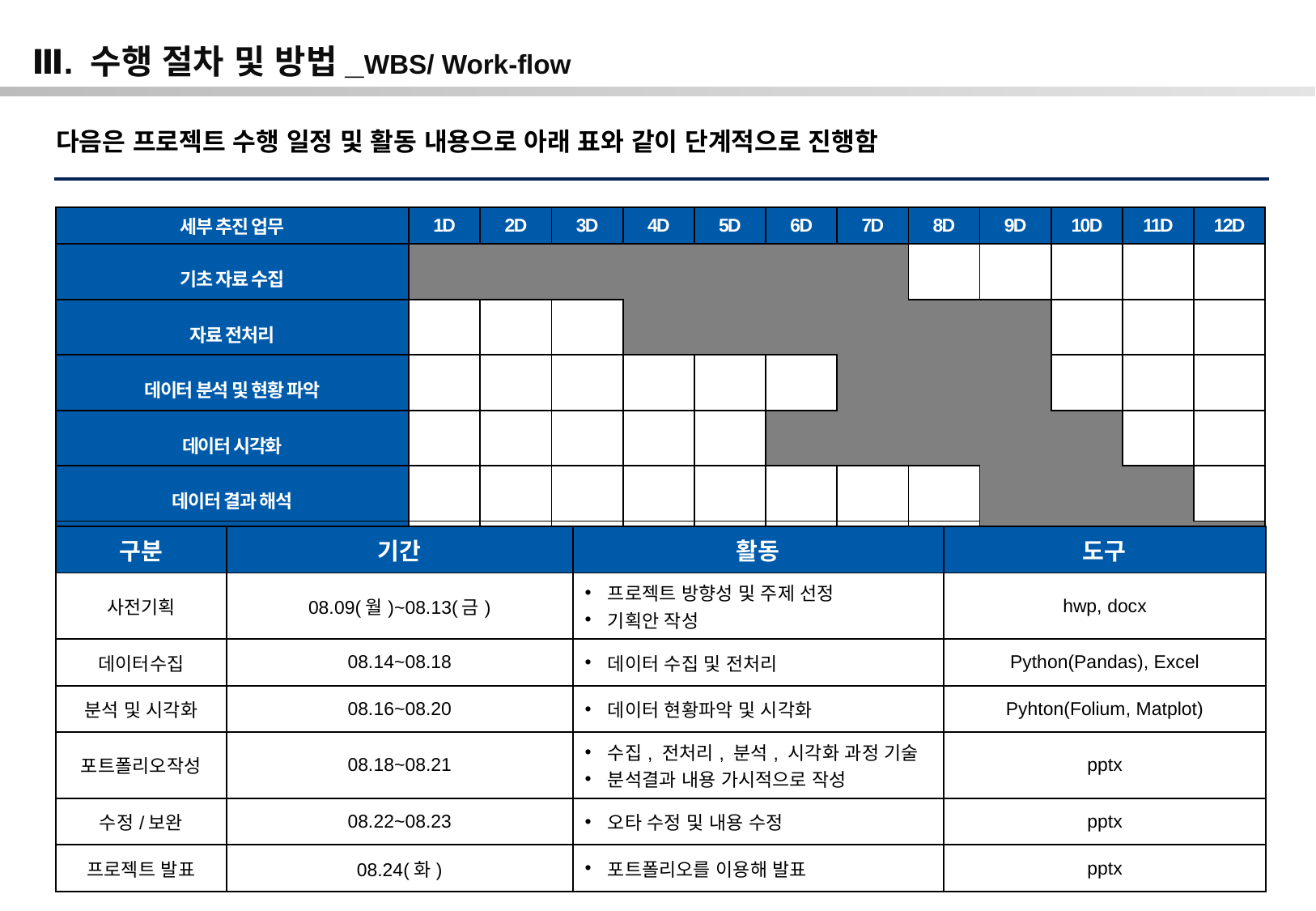

# Ⅲ. 수행 절차 및 방법_WBS/ Work-flow
다음은 프로젝트 수행 일정 및 활동 내용으로 아래 표와 같이 단계적으로 진행함
| 세부 추진 업무 | 1D | 2D | 3D | 4D | 5D | 6D | 7D | 8D | 9D | 10D | 11D | 12D |
| --- | --- | --- | --- | --- | --- | --- | --- | --- | --- | --- | --- | --- |
| 기초 자료 수집 |  |  |  |  |  |  |  |  |  |  |  |  |
| 자료 전처리 |  |  |  |  |  |  |  |  |  |  |  |  |
| 데이터 분석 및 현황 파악 |  |  |  |  |  |  |  |  |  |  |  |  |
| 데이터 시각화 |  |  |  |  |  |  |  |  |  |  |  |  |
| 데이터 결과 해석 |  |  |  |  |  |  |  |  |  |  |  |  |
| 포트폴리오 작성 |  |  |  |  |  |  |  |  |  |  |  |  |
| 구분 | 기간 | 활동 | 도구 |
| --- | --- | --- | --- |
| 사전기획 | 08.09(월)~08.13(금) | 프로젝트 방향성 및 주제 선정 기획안 작성 | hwp, docx |
| 데이터수집 | 08.14~08.18 | 데이터 수집 및 전처리 | Python(Pandas), Excel |
| 분석 및 시각화 | 08.16~08.20 | 데이터 현황파악 및 시각화 | Pyhton(Folium, Matplot) |
| 포트폴리오작성 | 08.18~08.21 | 수집, 전처리, 분석, 시각화 과정 기술 분석결과 내용 가시적으로 작성 | pptx |
| 수정/보완 | 08.22~08.23 | 오타 수정 및 내용 수정 | pptx |
| 프로젝트 발표 | 08.24(화) | 포트폴리오를 이용해 발표 | pptx |